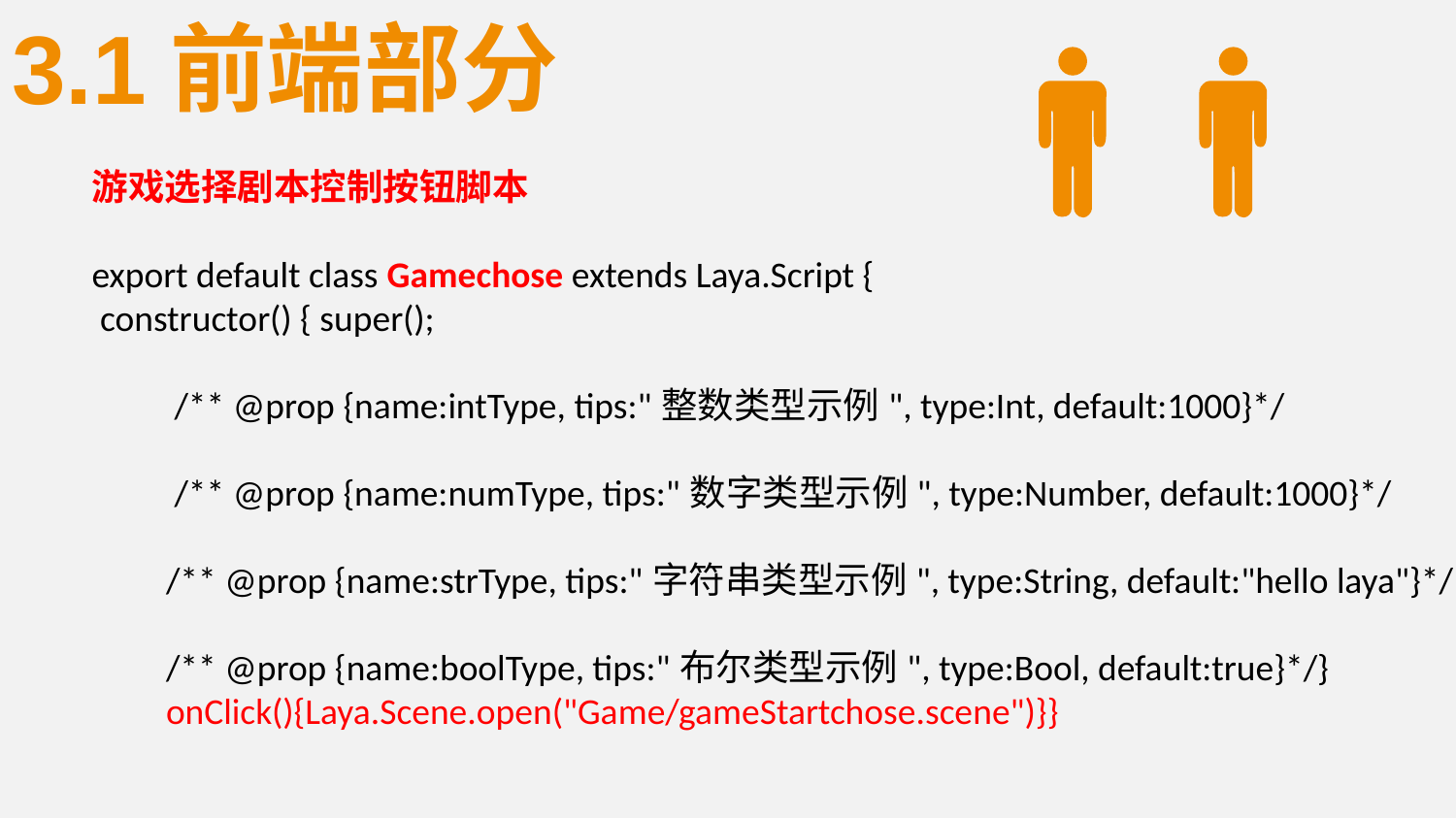

3.1前端部分

游戏选择剧本控制按钮脚本

export default class Gamechose extends Laya.Script {
 constructor() { super();

          /** @prop {name:intType, tips:"整数类型示例", type:Int, default:1000}*/

          /** @prop {name:numType, tips:"数字类型示例", type:Number, default:1000}*/

         /** @prop {name:strType, tips:"字符串类型示例", type:String, default:"hello laya"}*/

         /** @prop {name:boolType, tips:"布尔类型示例", type:Bool, default:true}*/}
         onClick(){Laya.Scene.open("Game/gameStartchose.scene")}}